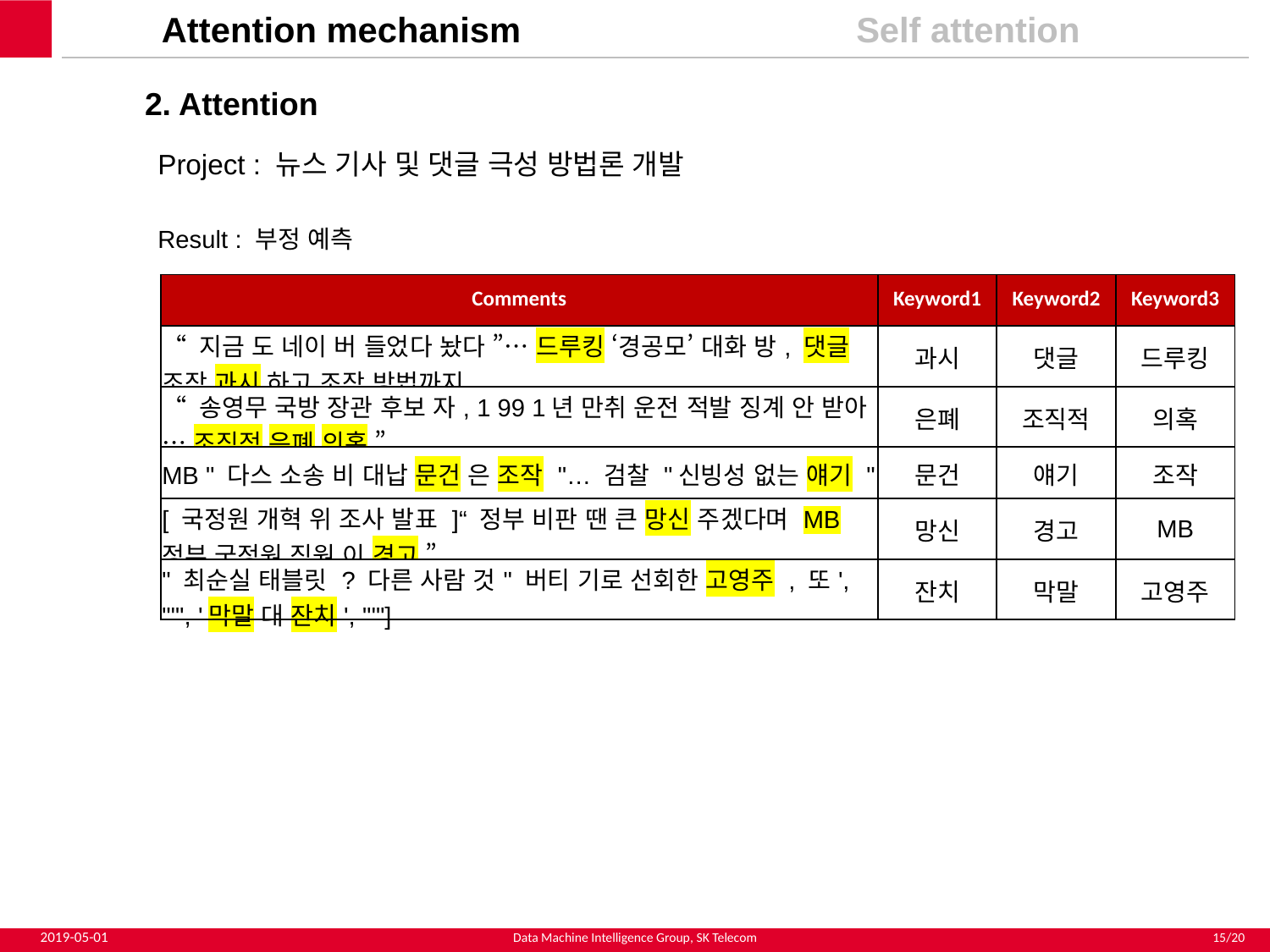

Attention mechanism
Self attention
2. Attention
Project : 뉴스 기사 및 댓글 극성 방법론 개발
Result : 부정 예측
| Comments | Keyword1 | Keyword2 | Keyword3 |
| --- | --- | --- | --- |
| “ 지금 도 네이 버 들었다 놨다 ”… 드루킹 ‘경공모’ 대화 방, 댓글 조작 과시 하고 조작 방법까지 | 과시 | 댓글 | 드루킹 |
| “ 송영무 국방 장관 후보 자, 1 99 1년 만취 운전 적발 징계 안 받아 … 조직적 은폐 의혹 ” | 은폐 | 조직적 | 의혹 |
| MB " 다스 소송 비 대납 문건 은 조작 "… 검찰 "신빙성 없는 얘기 " | 문건 | 얘기 | 조작 |
| [ 국정원 개혁 위 조사 발표 ]“ 정부 비판 땐 큰 망신 주겠다며 MB 정부 국정원 직원 이 경고 ” | 망신 | 경고 | MB |
| " 최순실 태블릿 ? 다른 사람 것" 버티 기로 선회한 고영주 , 또', "'", '막말 대 잔치', "'"] | 잔치 | 막말 | 고영주 |